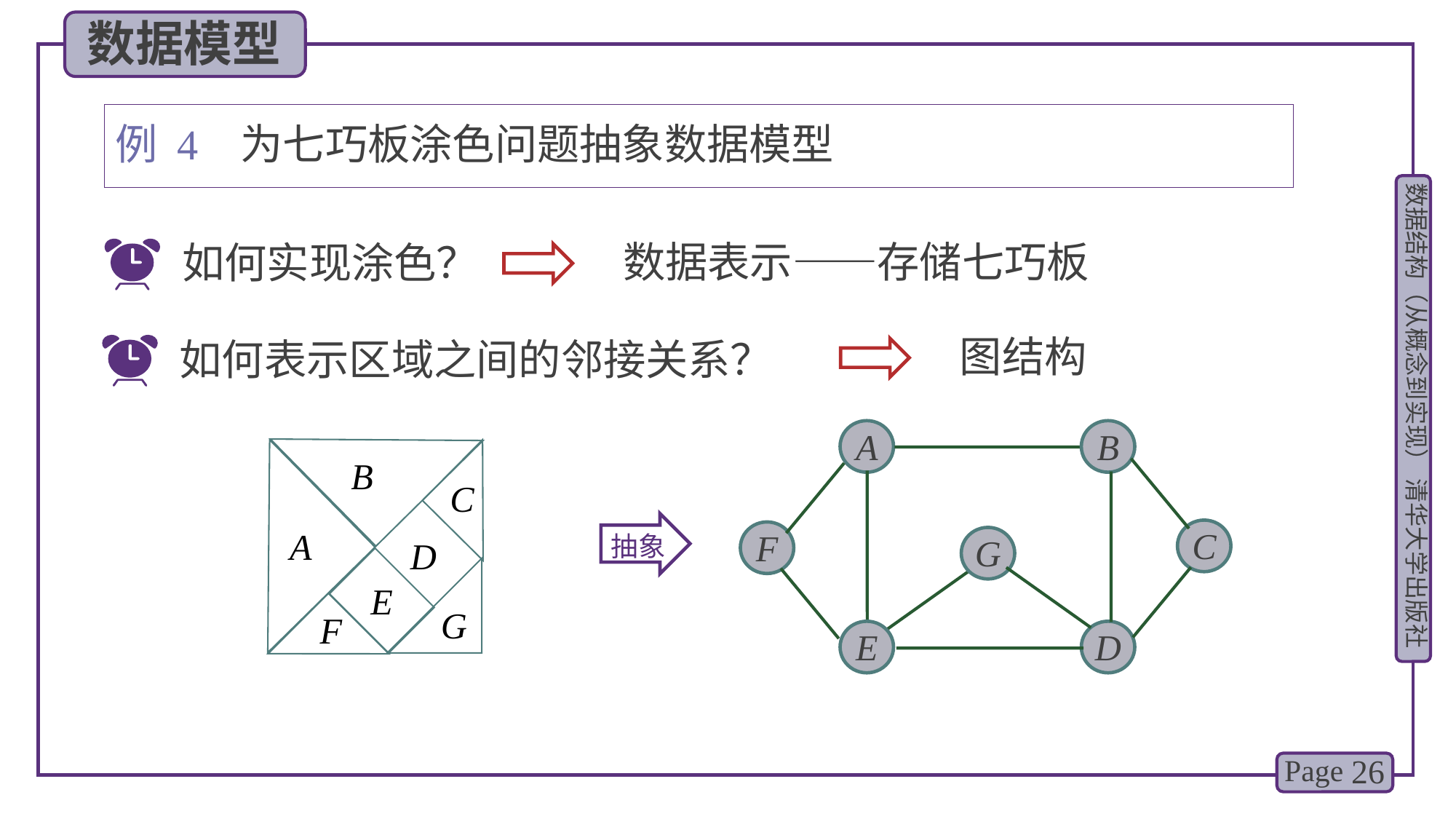

数据模型

例 4   为七巧板涂色问题抽象数据模型
数据表示——存储七巧板

如何实现涂色？

图结构

如何表示区域之间的邻接关系？

B
A
B

C
F
G

E
D

抽象

C

A
D

G

E
F